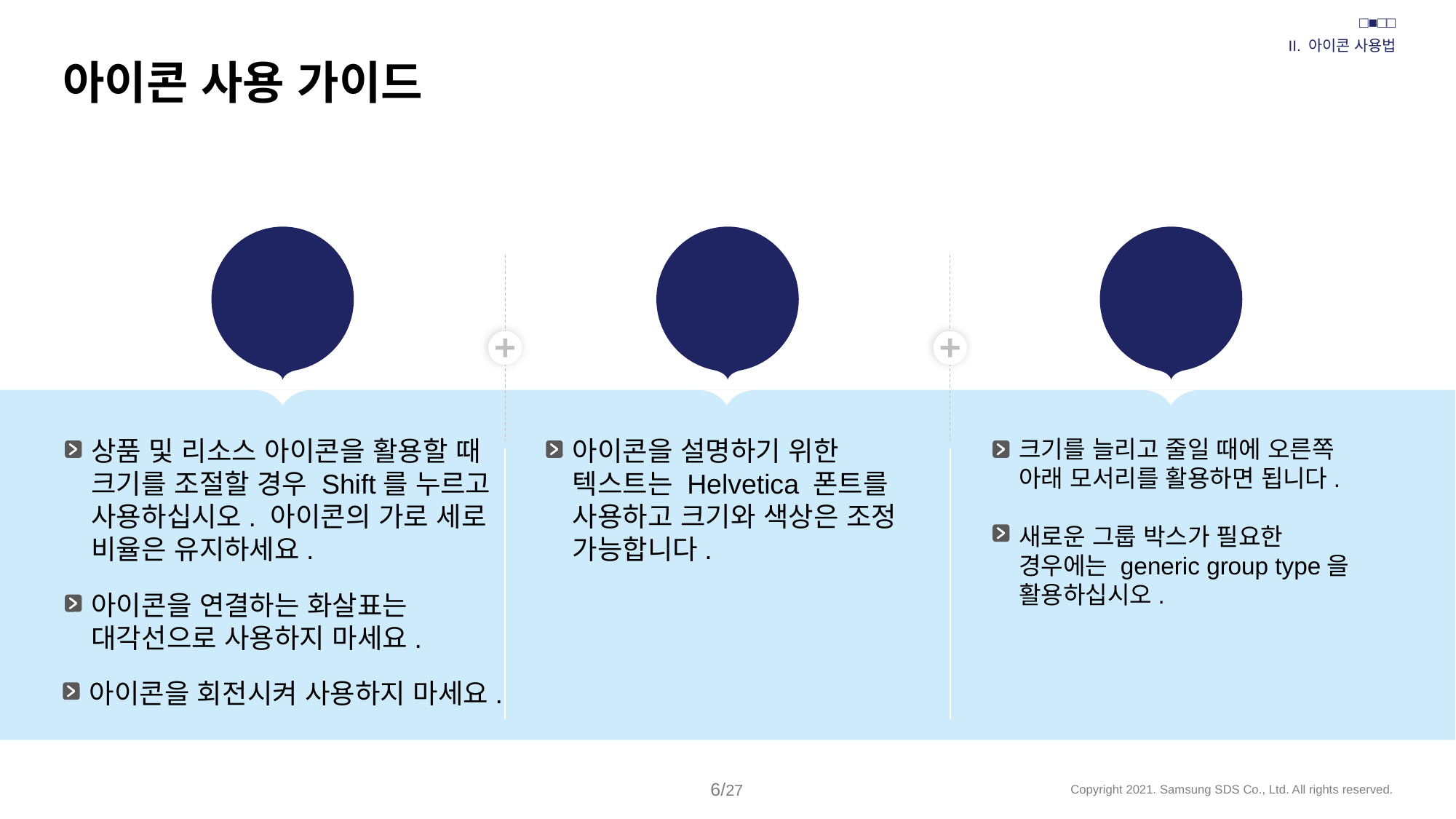

□■□□
II. 아이콘 사용법
아이콘 사용 가이드

아이콘

텍스트

그룹박스

상품 및 리소스 아이콘을 활용할 때 크기를 조절할 경우 Shift를 누르고 사용하십시오. 아이콘의 가로 세로 비율은 유지하세요.

아이콘을 설명하기 위한 텍스트는 Helvetica 폰트를 사용하고 크기와 색상은 조정 가능합니다.
크기를 늘리고 줄일 때에 오른쪽 아래 모서리를 활용하면 됩니다.

새로운 그룹 박스가 필요한 경우에는 generic group type을 활용하십시오.

아이콘을 연결하는 화살표는 대각선으로 사용하지 마세요.

아이콘을 회전시켜 사용하지 마세요.